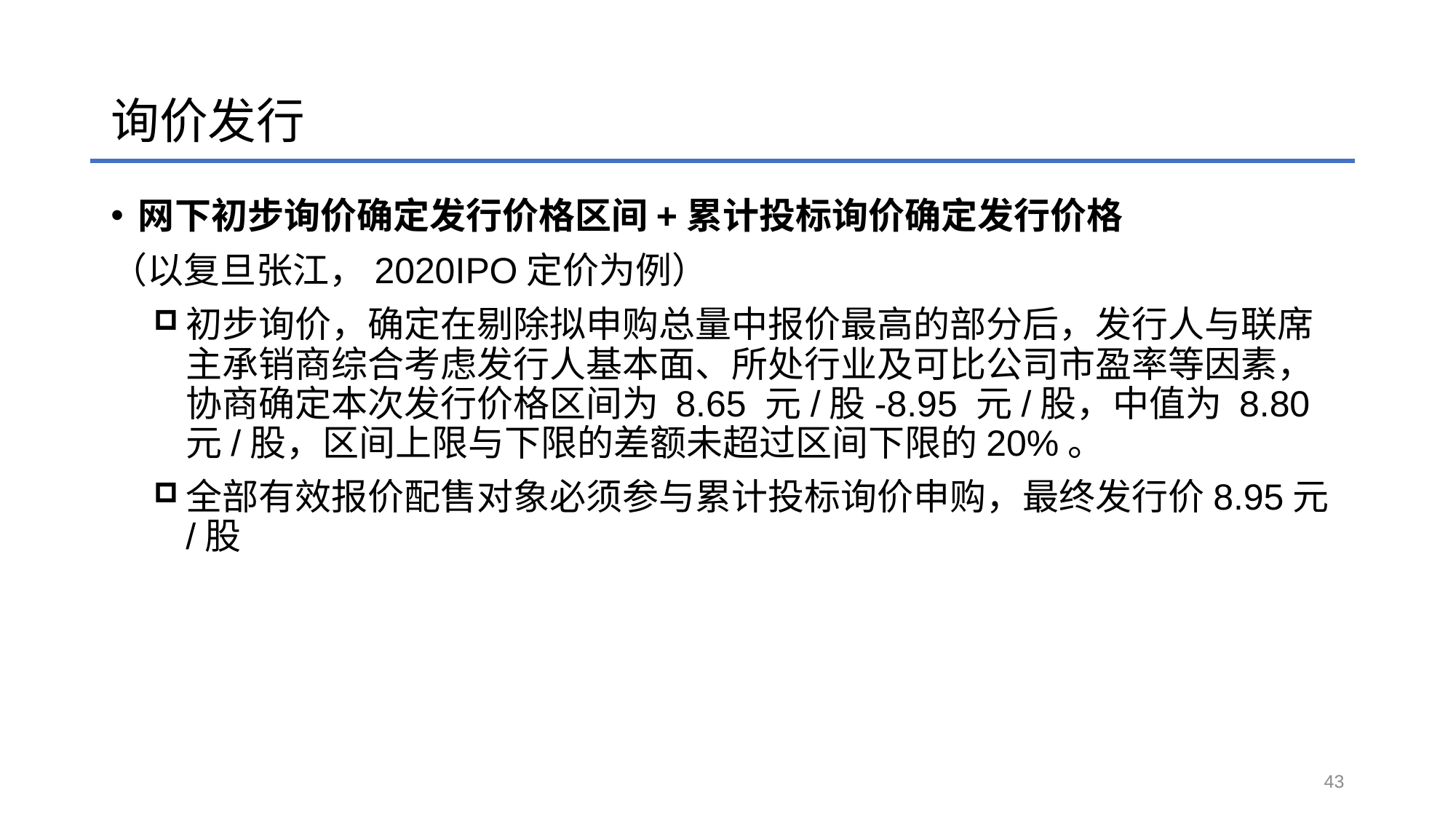

# 询价发行
网下初步询价确定发行价格区间+累计投标询价确定发行价格
（以复旦张江，2020IPO定价为例）
初步询价，确定在剔除拟申购总量中报价最高的部分后，发行人与联席主承销商综合考虑发行人基本面、所处行业及可比公司市盈率等因素，协商确定本次发行价格区间为 8.65 元/股-8.95 元/股，中值为 8.80 元/股，区间上限与下限的差额未超过区间下限的20%。
全部有效报价配售对象必须参与累计投标询价申购，最终发行价8.95元/股
43